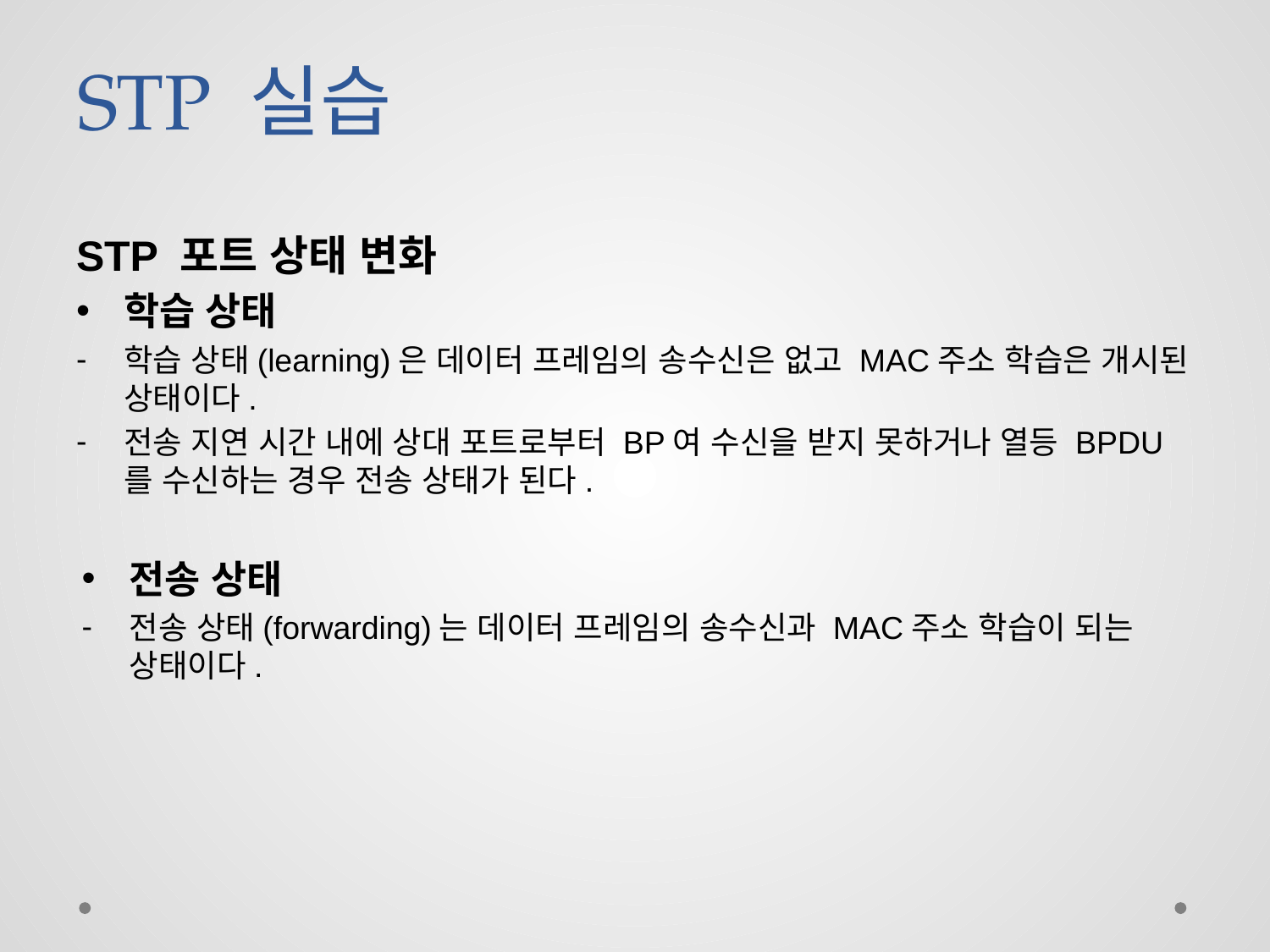

# STP 실습
STP 포트 상태 변화
학습 상태
학습 상태(learning)은 데이터 프레임의 송수신은 없고 MAC주소 학습은 개시된 상태이다.
전송 지연 시간 내에 상대 포트로부터 BP여 수신을 받지 못하거나 열등 BPDU를 수신하는 경우 전송 상태가 된다.
전송 상태
전송 상태(forwarding)는 데이터 프레임의 송수신과 MAC주소 학습이 되는 상태이다.